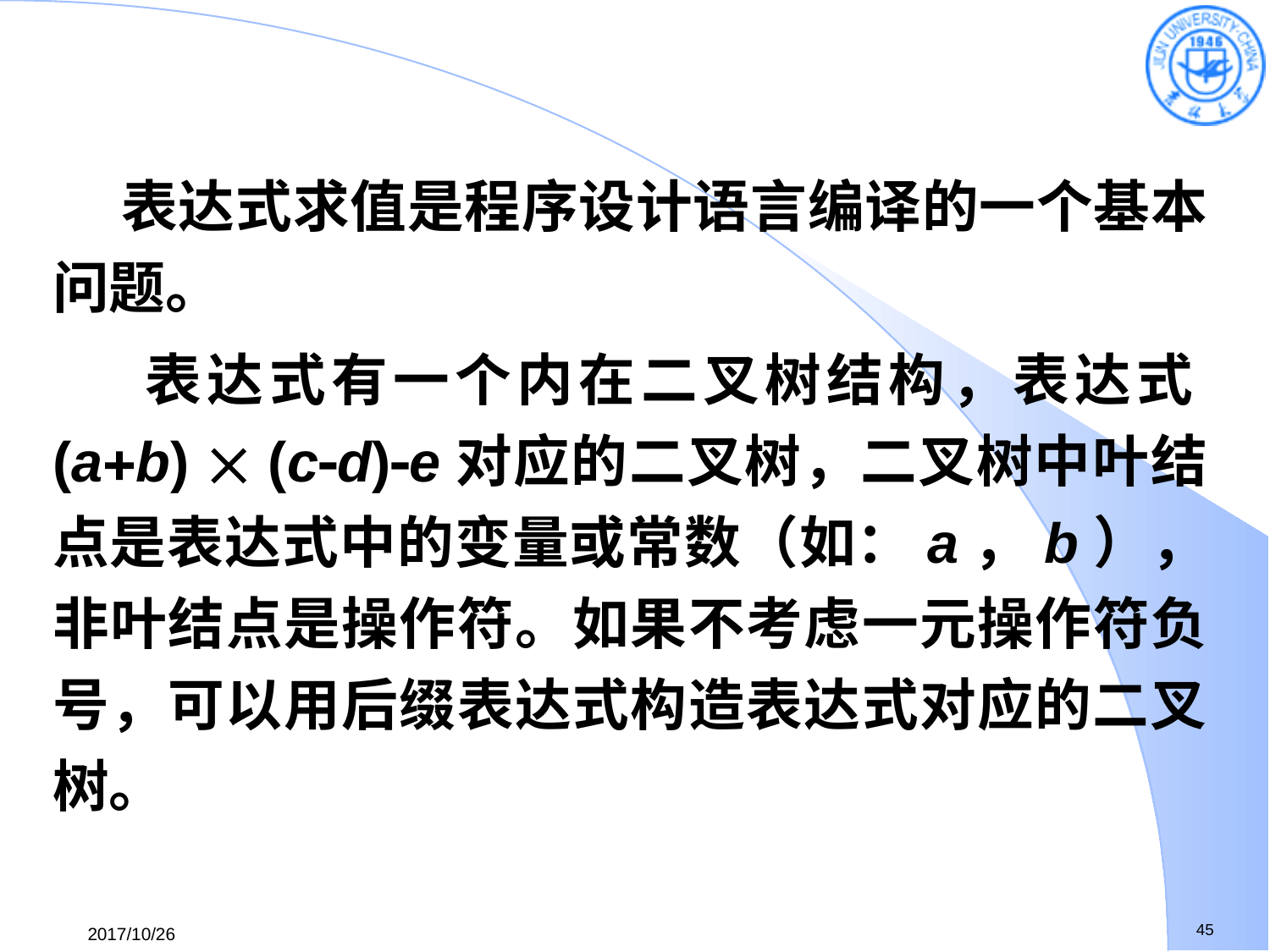

表达式求值是程序设计语言编译的一个基本问题。
    表达式有一个内在二叉树结构，表达式(a+b) × (c−d)−e对应的二叉树，二叉树中叶结点是表达式中的变量或常数（如：a，b），非叶结点是操作符。如果不考虑一元操作符负号，可以用后缀表达式构造表达式对应的二叉树。